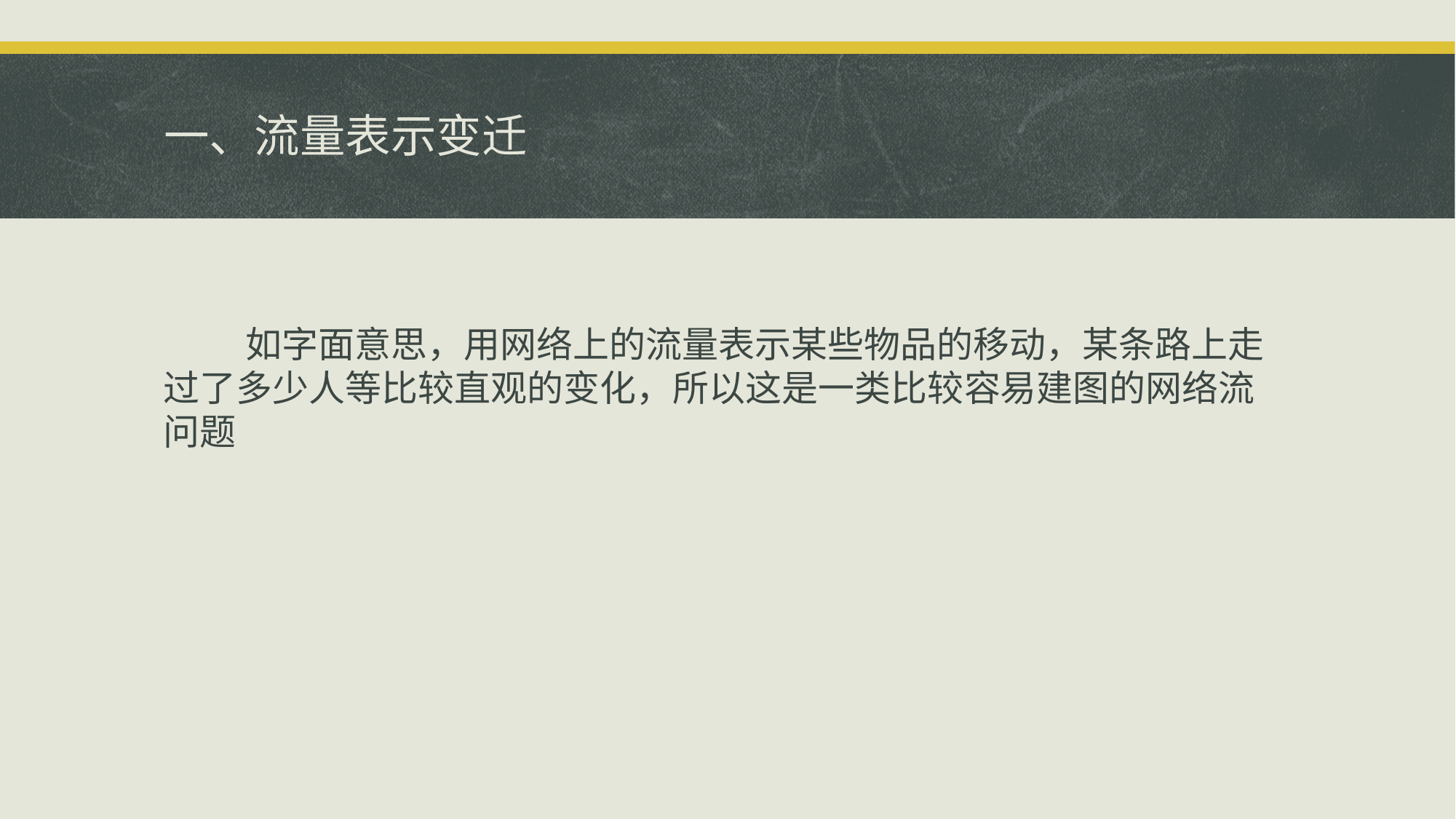

# 一、流量表示变迁
         如字面意思，用网络上的流量表示某些物品的移动，某条路上走过了多少人等比较直观的变化，所以这是一类比较容易建图的网络流问题